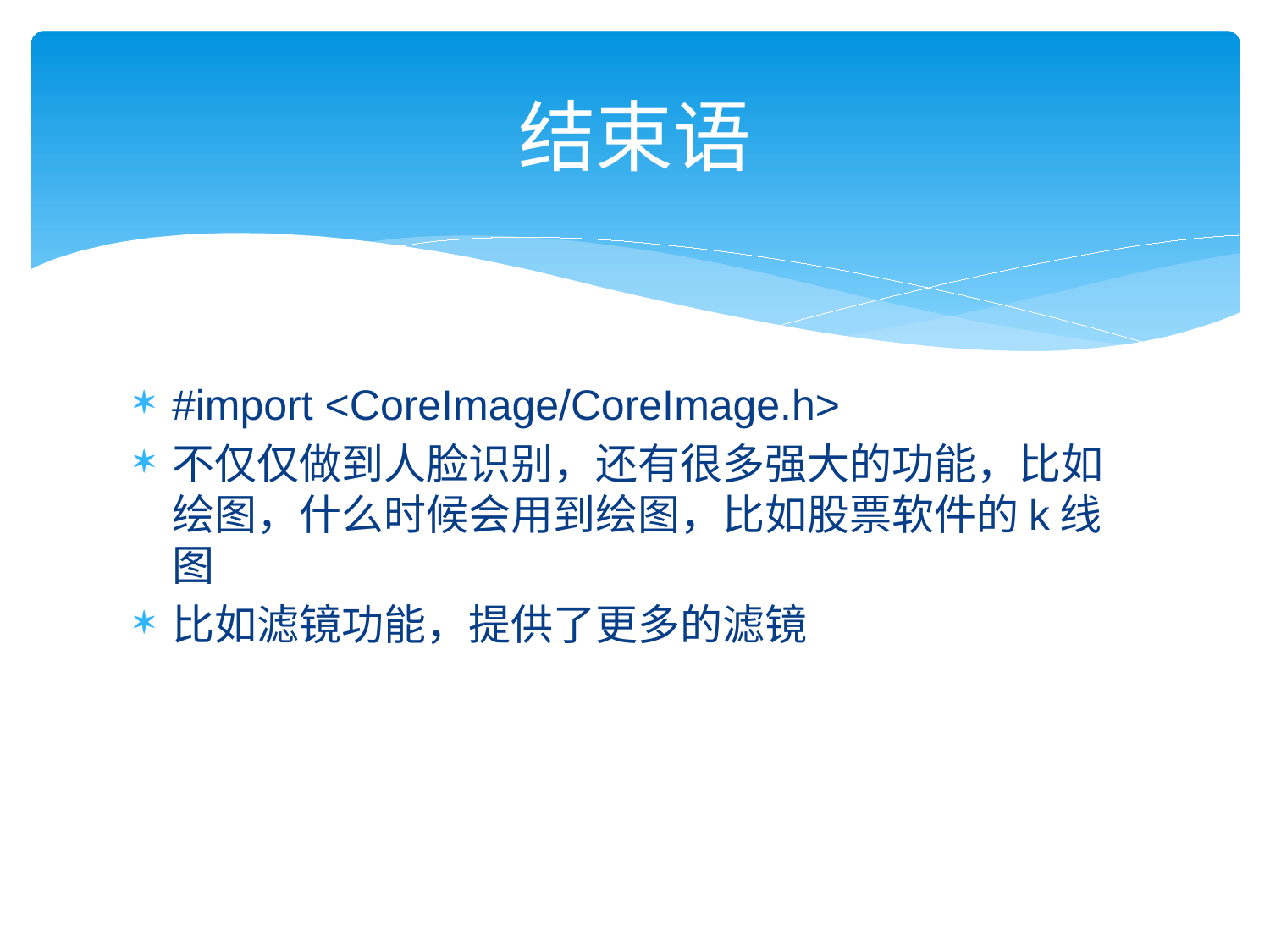

# 结束语
#import <CoreImage/CoreImage.h>
不仅仅做到人脸识别，还有很多强大的功能，比如绘图，什么时候会用到绘图，比如股票软件的k线图
比如滤镜功能，提供了更多的滤镜